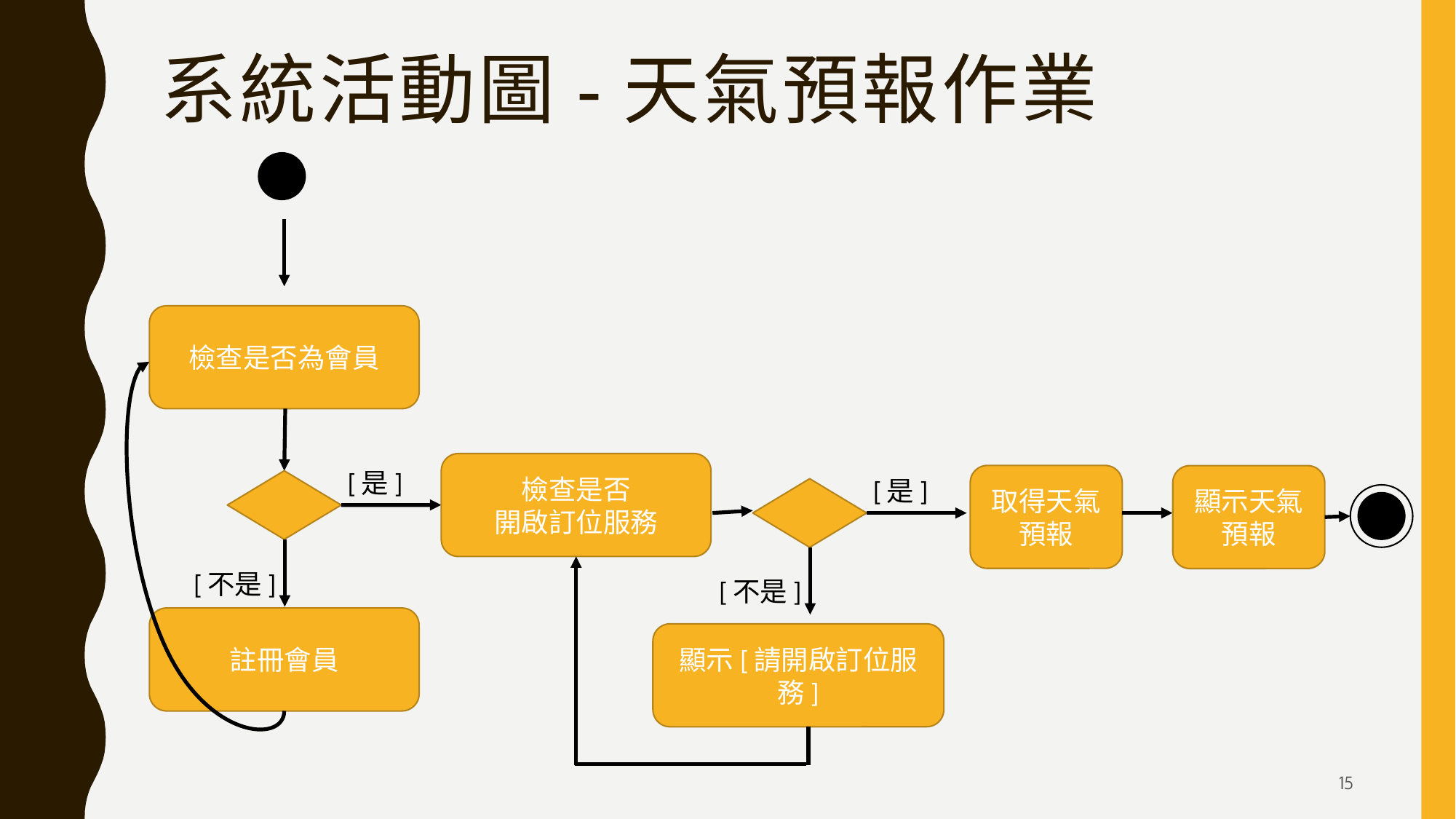

# 系統活動圖-天氣預報作業

檢查是否為會員
檢查是否
開啟訂位服務
[是]
取得天氣預報
顯示天氣預報
[是]

[不是]
[不是]
註冊會員
顯示[請開啟訂位服務]
15